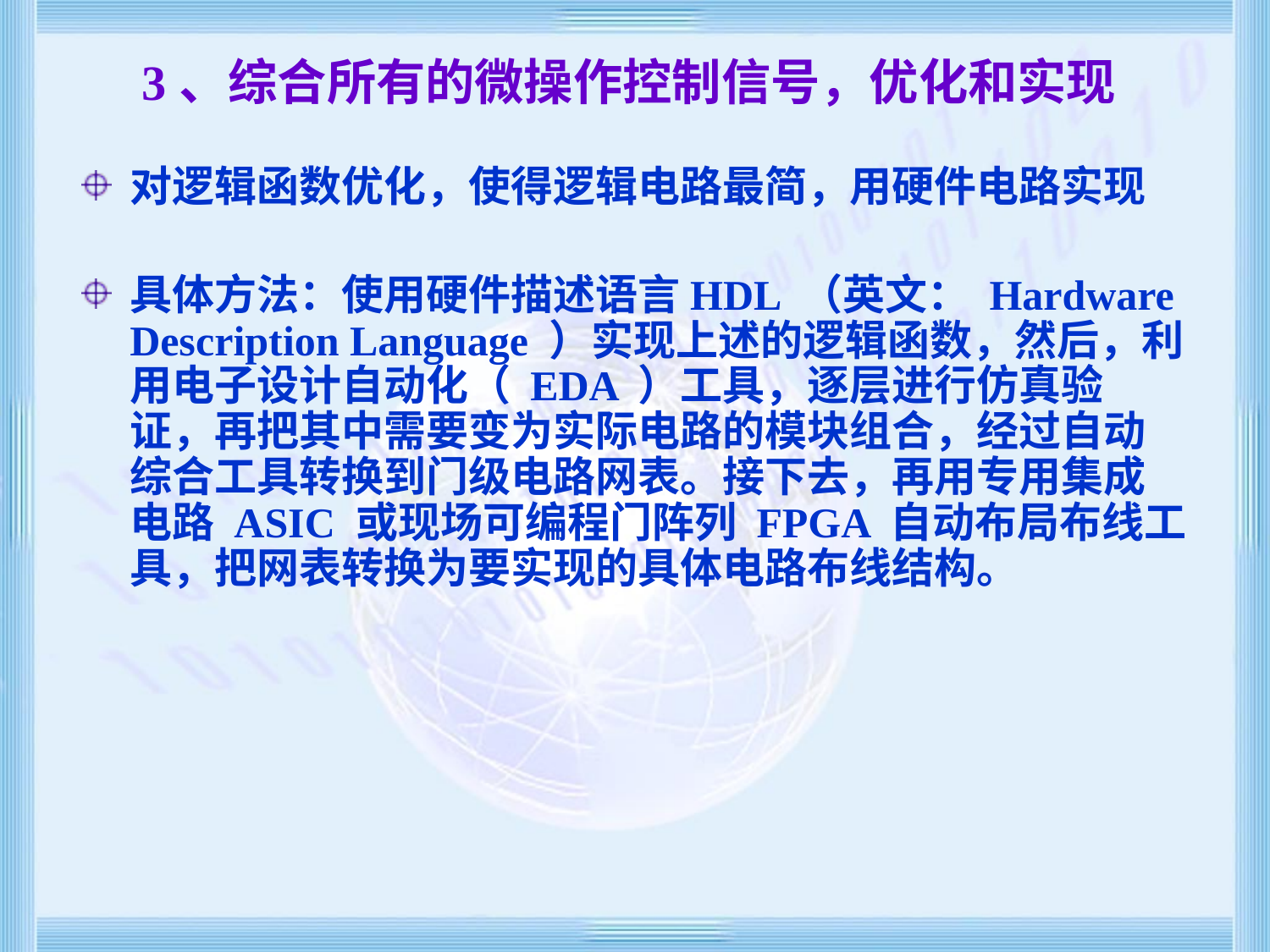

# 3、综合所有的微操作控制信号，优化和实现
对逻辑函数优化，使得逻辑电路最简，用硬件电路实现

具体方法：使用硬件描述语言HDL （英文： Hardware Description Language ）实现上述的逻辑函数，然后，利用电子设计自动化（ EDA ）工具，逐层进行仿真验证，再把其中需要变为实际电路的模块组合，经过自动综合工具转换到门级电路网表。接下去，再用专用集成电路 ASIC 或现场可编程门阵列 FPGA 自动布局布线工具，把网表转换为要实现的具体电路布线结构。

60